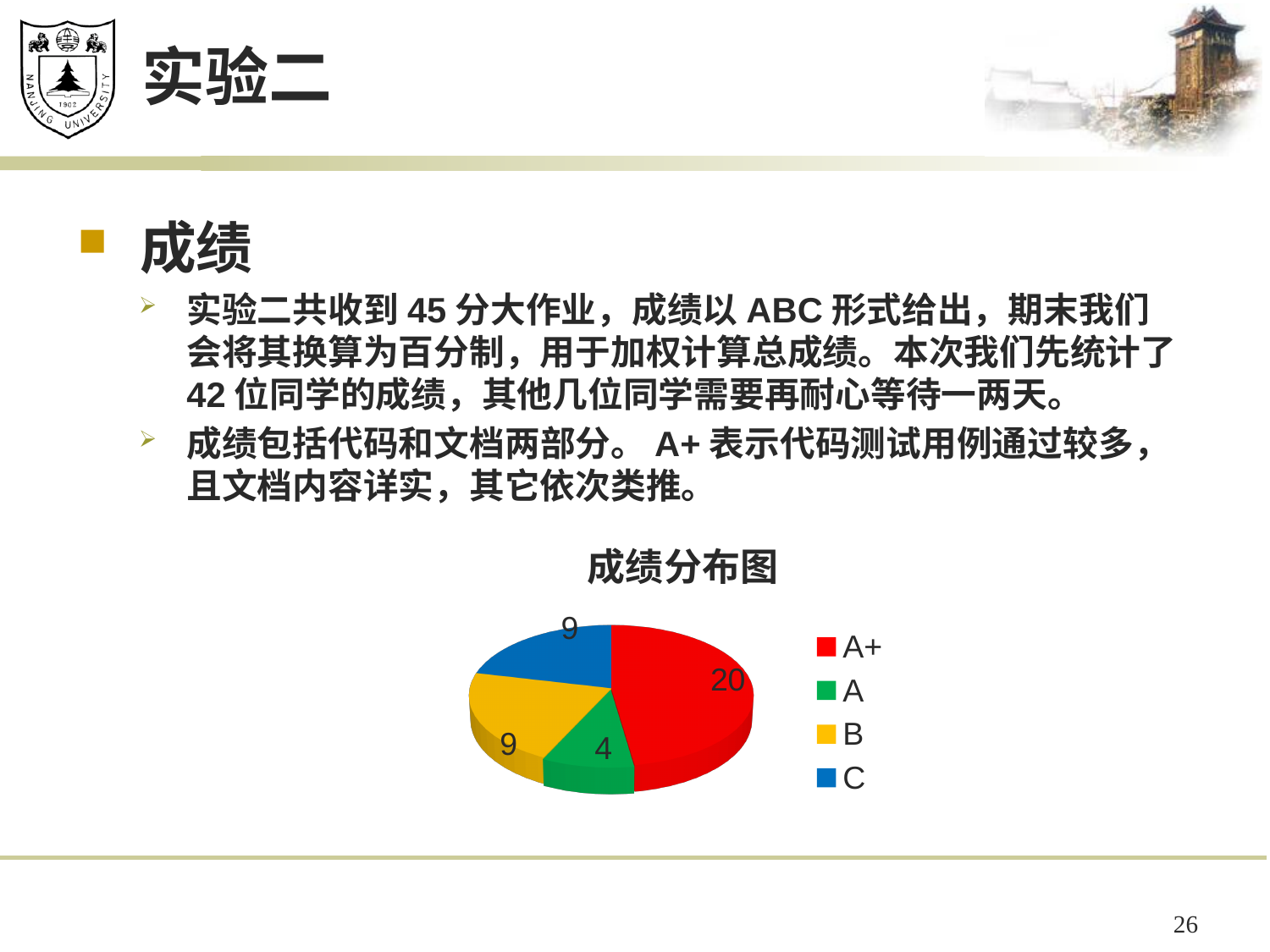

# 实验二
成绩
实验二共收到45分大作业，成绩以ABC形式给出，期末我们会将其换算为百分制，用于加权计算总成绩。本次我们先统计了42位同学的成绩，其他几位同学需要再耐心等待一两天。
成绩包括代码和文档两部分。A+表示代码测试用例通过较多，且文档内容详实，其它依次类推。

[unsupported chart]